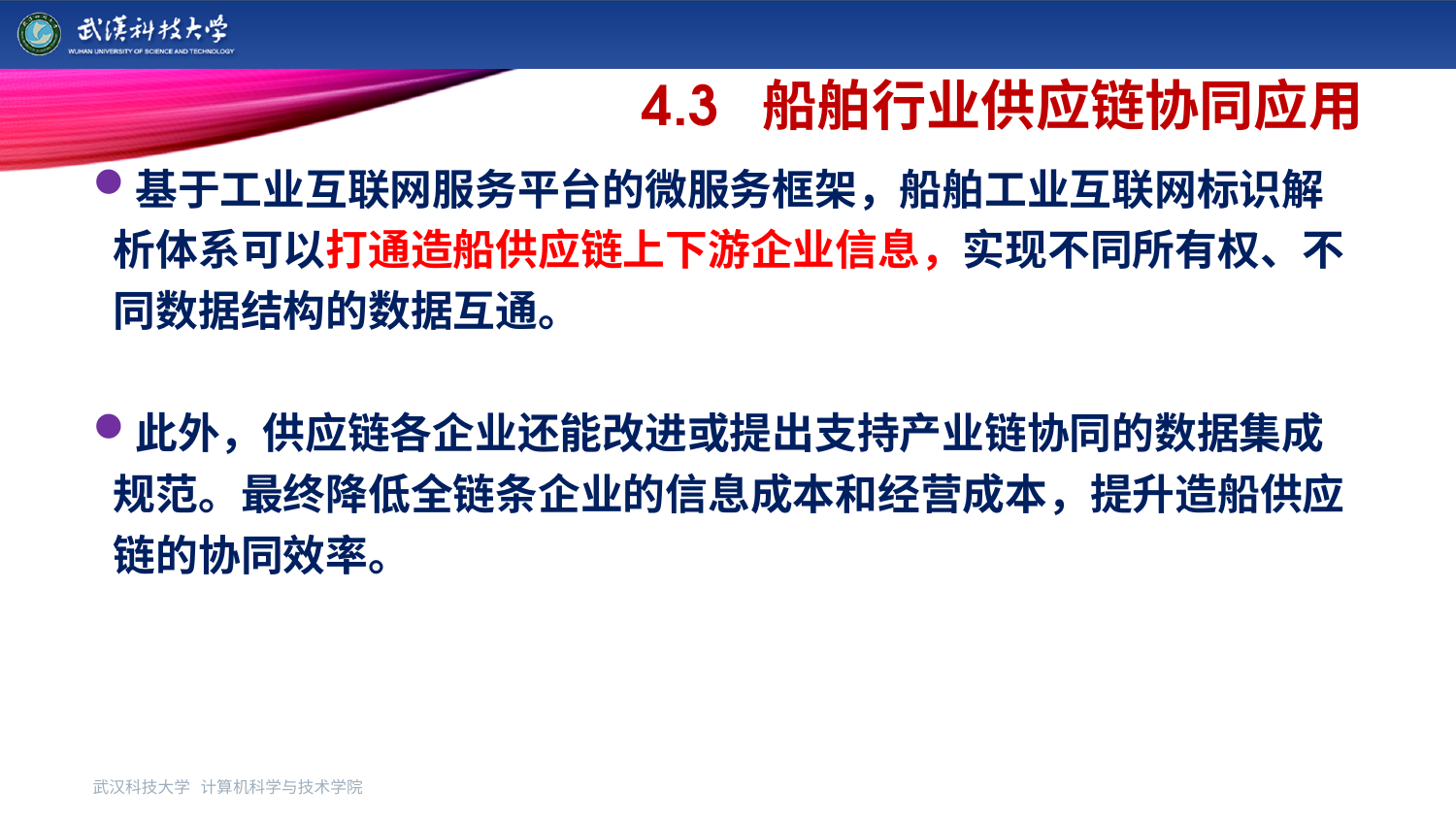

# 4.3  船舶行业供应链协同应用
基于工业互联网服务平台的微服务框架，船舶工业互联网标识解析体系可以打通造船供应链上下游企业信息，实现不同所有权、不同数据结构的数据互通。

此外，供应链各企业还能改进或提出支持产业链协同的数据集成规范。最终降低全链条企业的信息成本和经营成本，提升造船供应链的协同效率。

武汉科技大学  计算机科学与技术学院